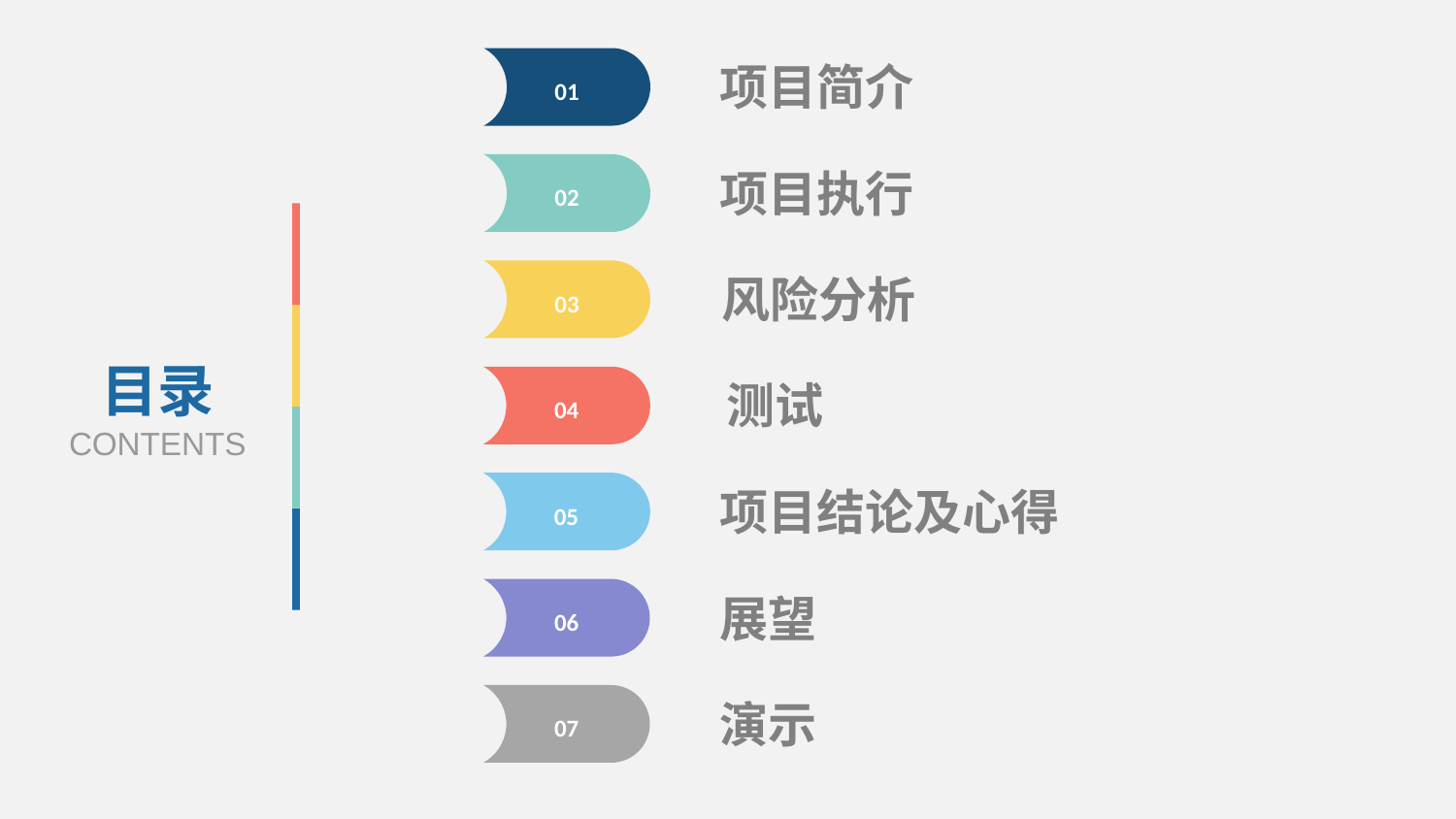

项目简介
01

项目执行
02

风险分析
03
目录
CONTENTS

测试
04

项目结论及心得
05

展望
06

演示
07